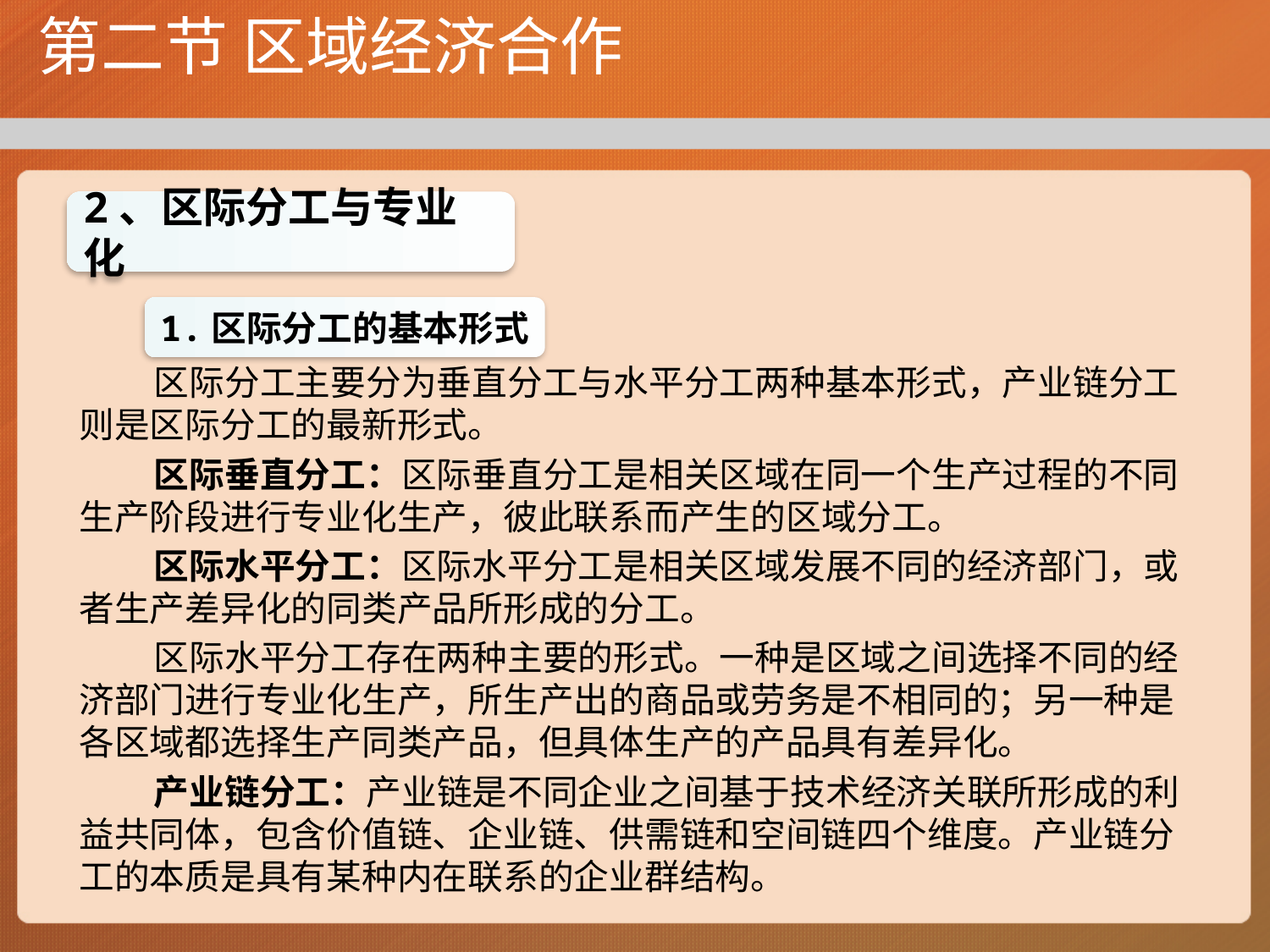

# 第二节 区域经济合作
2、区际分工与专业化

区际分工主要分为垂直分工与水平分工两种基本形式，产业链分工则是区际分工的最新形式。
区际垂直分工：区际垂直分工是相关区域在同一个生产过程的不同生产阶段进行专业化生产，彼此联系而产生的区域分工。
区际水平分工：区际水平分工是相关区域发展不同的经济部门，或者生产差异化的同类产品所形成的分工。
区际水平分工存在两种主要的形式。一种是区域之间选择不同的经济部门进行专业化生产，所生产出的商品或劳务是不相同的；另一种是各区域都选择生产同类产品，但具体生产的产品具有差异化。
产业链分工：产业链是不同企业之间基于技术经济关联所形成的利益共同体，包含价值链、企业链、供需链和空间链四个维度。产业链分工的本质是具有某种内在联系的企业群结构。

1.区际分工的基本形式